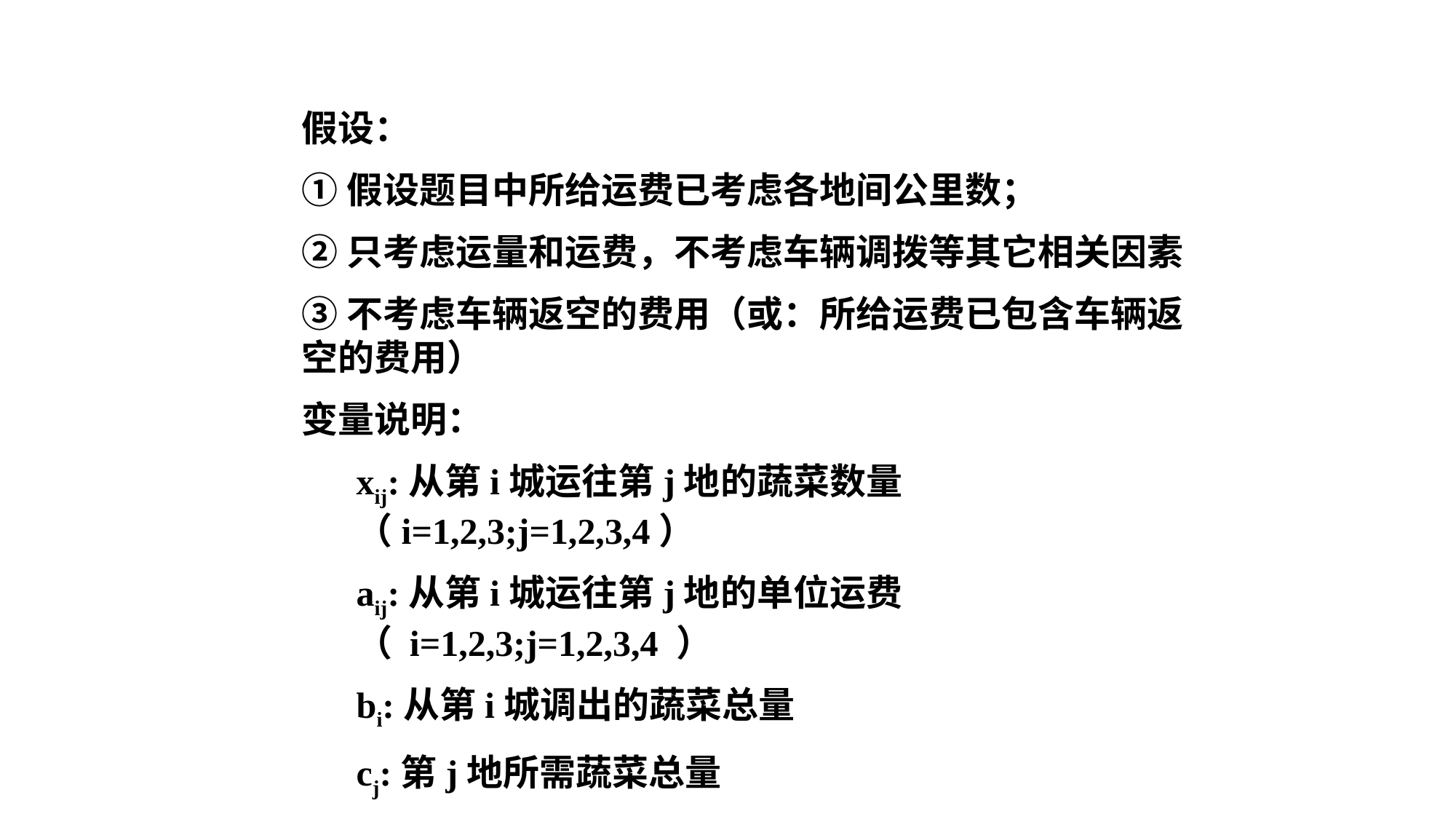

假设：
①假设题目中所给运费已考虑各地间公里数；
②只考虑运量和运费，不考虑车辆调拨等其它相关因素
③不考虑车辆返空的费用（或：所给运费已包含车辆返空的费用）
变量说明：
xij:从第i城运往第j地的蔬菜数量（i=1,2,3;j=1,2,3,4）
aij:从第i城运往第j地的单位运费（ i=1,2,3;j=1,2,3,4 ）
bi:从第i城调出的蔬菜总量
cj:第j地所需蔬菜总量